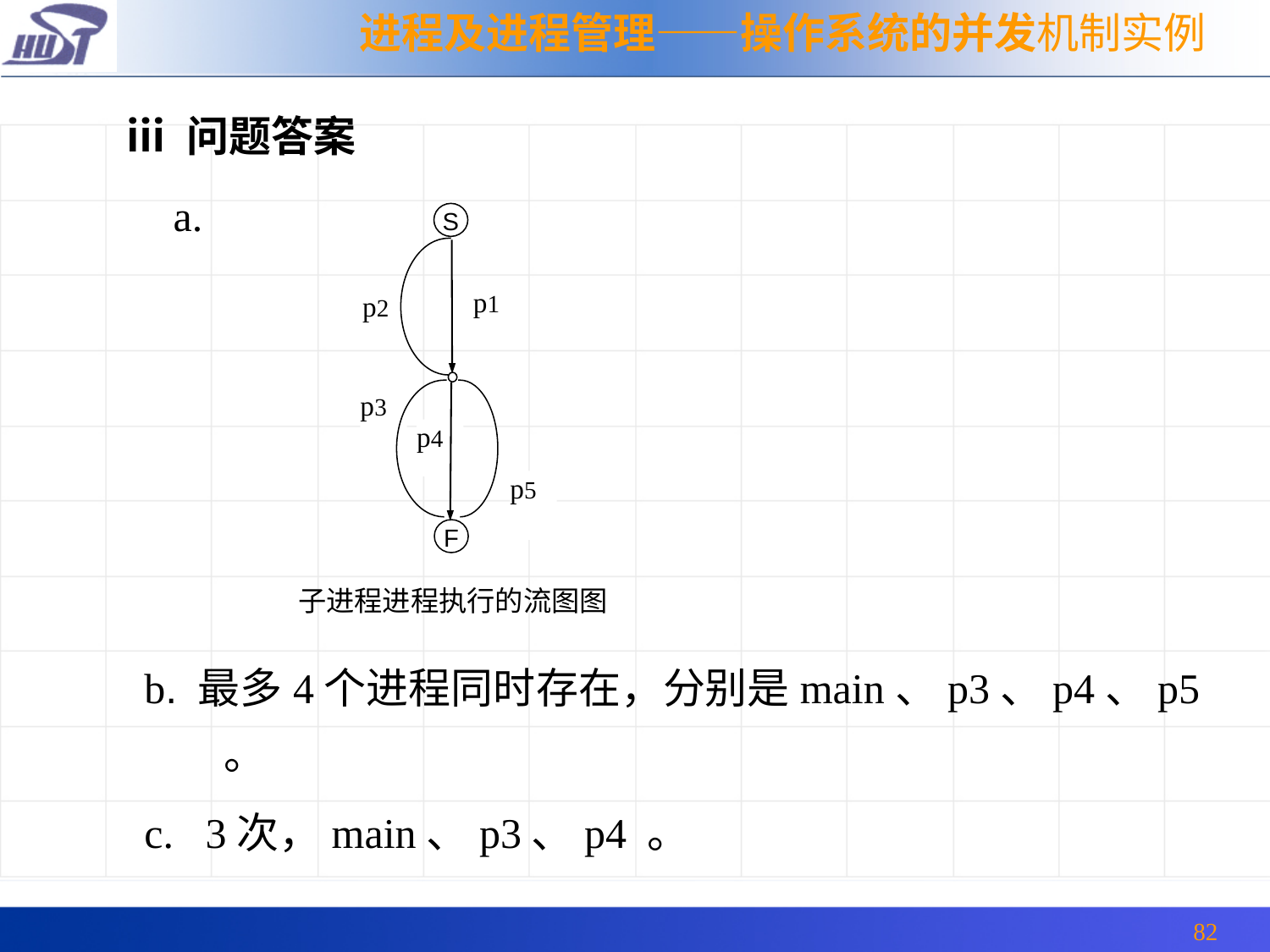

进程及进程管理——操作系统的并发机制实例
ⅲ 问题答案
a.
S

p1
p2

p3
p4
p5
F
子进程进程执行的流图图
b. 最多4个进程同时存在，分别是main、p3、p4、p5 。
c.   3次，main、p3、p4 。
82